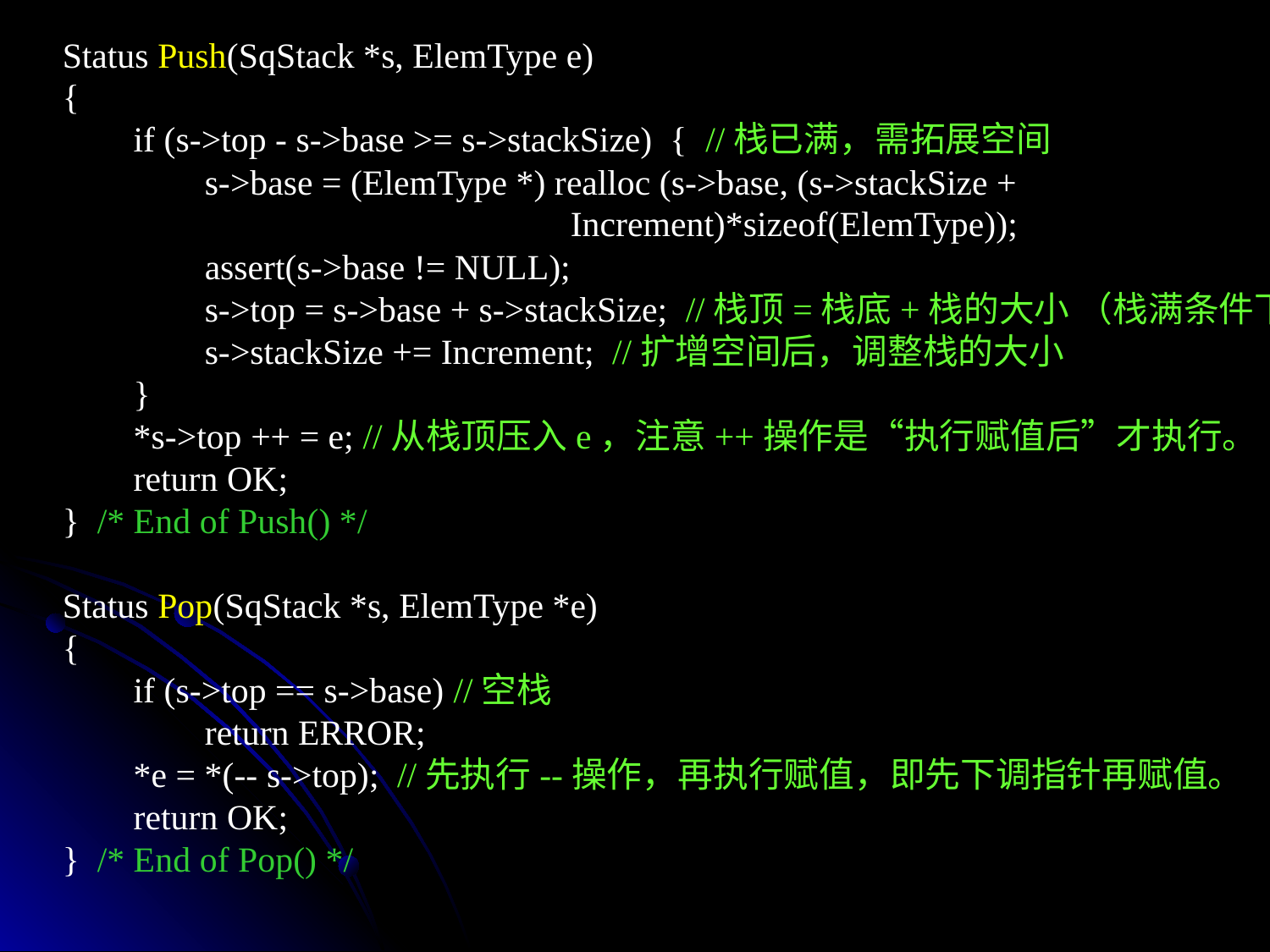

Status Push(SqStack *s, ElemType e)
{
        if (s->top - s->base >= s->stackSize)  {  //栈已满，需拓展空间
                s->base = (ElemType *) realloc (s->base, (s->stackSize +
				Increment)*sizeof(ElemType));
                assert(s->base != NULL);
                s->top = s->base + s->stackSize;  //栈顶=栈底+栈的大小 （栈满条件下）
                s->stackSize += Increment;  //扩增空间后，调整栈的大小
        }
        *s->top ++ = e; //从栈顶压入e，注意++操作是“执行赋值后”才执行。
        return OK;
}  /* End of Push() */

Status Pop(SqStack *s, ElemType *e)
{
        if (s->top == s->base) //空栈
                return ERROR;
        *e = *(-- s->top);  //先执行--操作，再执行赋值，即先下调指针再赋值。
        return OK;
}  /* End of Pop() */